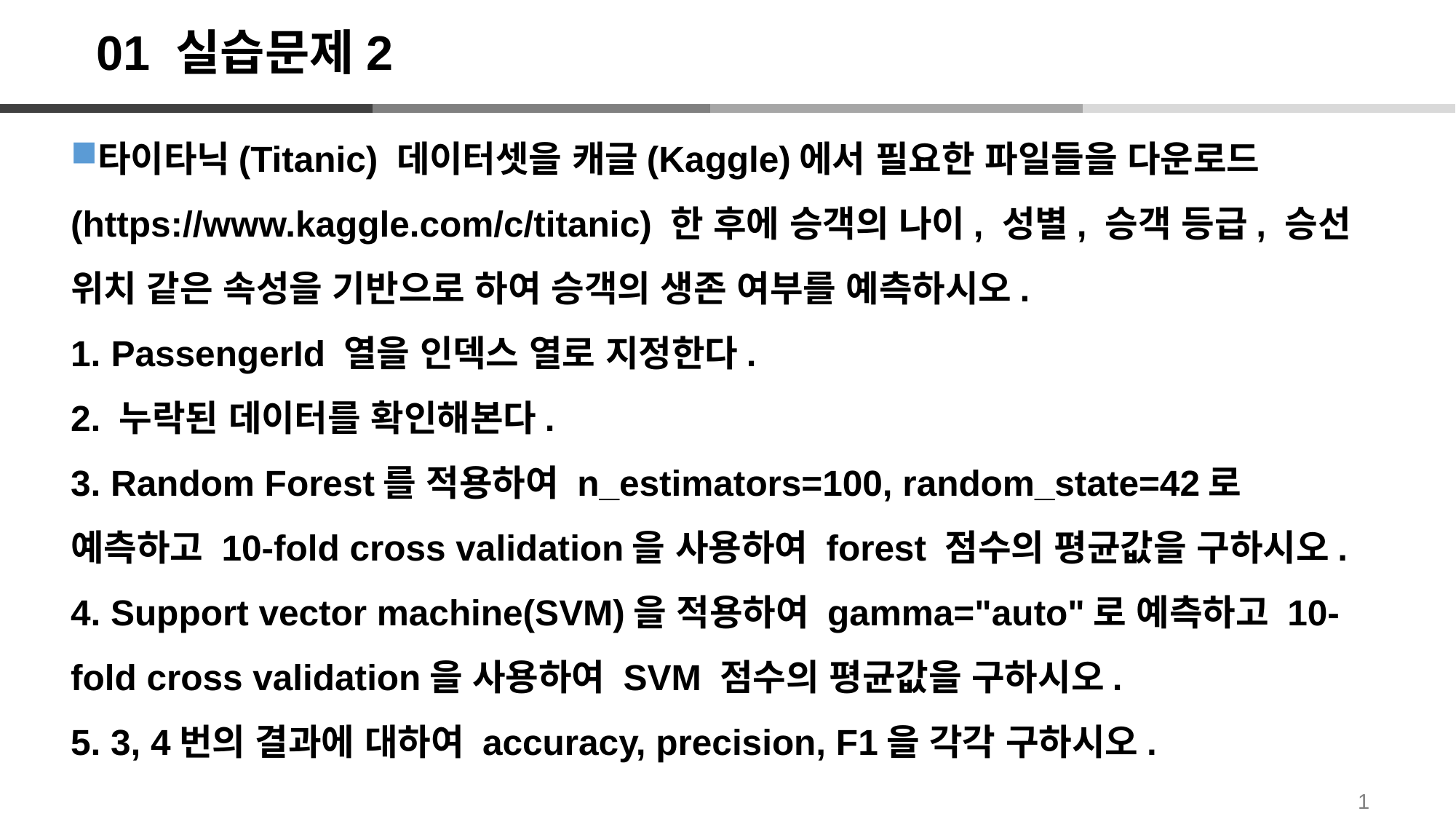

# 01 실습문제2
타이타닉(Titanic) 데이터셋을 캐글(Kaggle)에서 필요한 파일들을 다운로드(https://www.kaggle.com/c/titanic) 한 후에 승객의 나이, 성별, 승객 등급, 승선 위치 같은 속성을 기반으로 하여 승객의 생존 여부를 예측하시오.
PassengerId 열을 인덱스 열로 지정한다.
2. 누락된 데이터를 확인해본다.
3. Random Forest를 적용하여 n_estimators=100, random_state=42로 예측하고 10-fold cross validation을 사용하여 forest 점수의 평균값을 구하시오.
4. Support vector machine(SVM)을 적용하여 gamma="auto"로 예측하고 10-fold cross validation을 사용하여 SVM 점수의 평균값을 구하시오.
5. 3, 4번의 결과에 대하여 accuracy, precision, F1을 각각 구하시오.